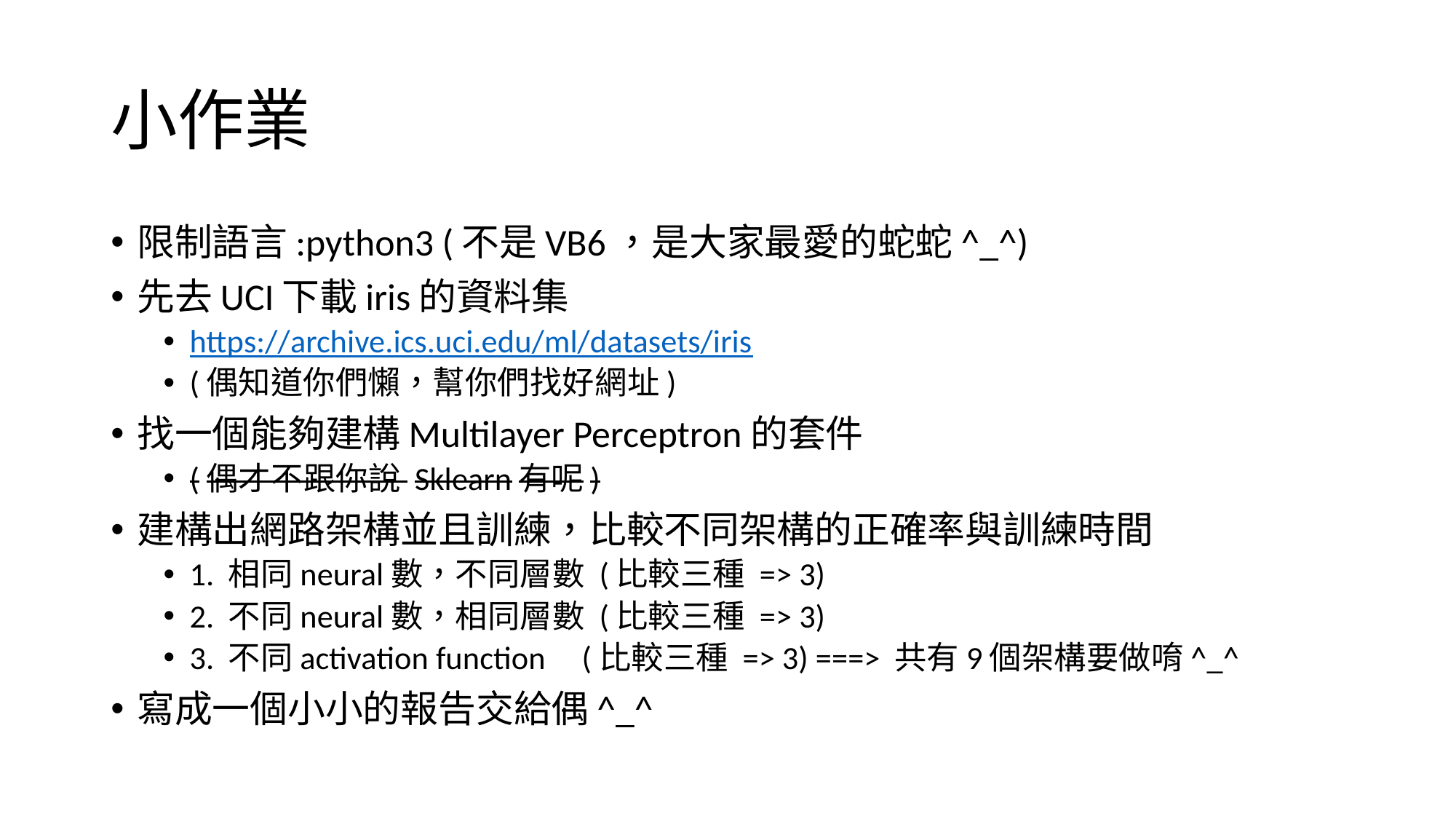

# 小作業
限制語言:python3 (不是VB6，是大家最愛的蛇蛇^_^)
先去UCI下載iris的資料集
https://archive.ics.uci.edu/ml/datasets/iris
(偶知道你們懶，幫你們找好網址)
找一個能夠建構Multilayer Perceptron的套件
(偶才不跟你說 Sklearn有呢)
建構出網路架構並且訓練，比較不同架構的正確率與訓練時間
1. 相同neural數，不同層數 (比較三種 => 3)
2. 不同neural數，相同層數 (比較三種 => 3)
3. 不同activation function     (比較三種 => 3) ===> 共有9個架構要做唷^_^
寫成一個小小的報告交給偶^_^